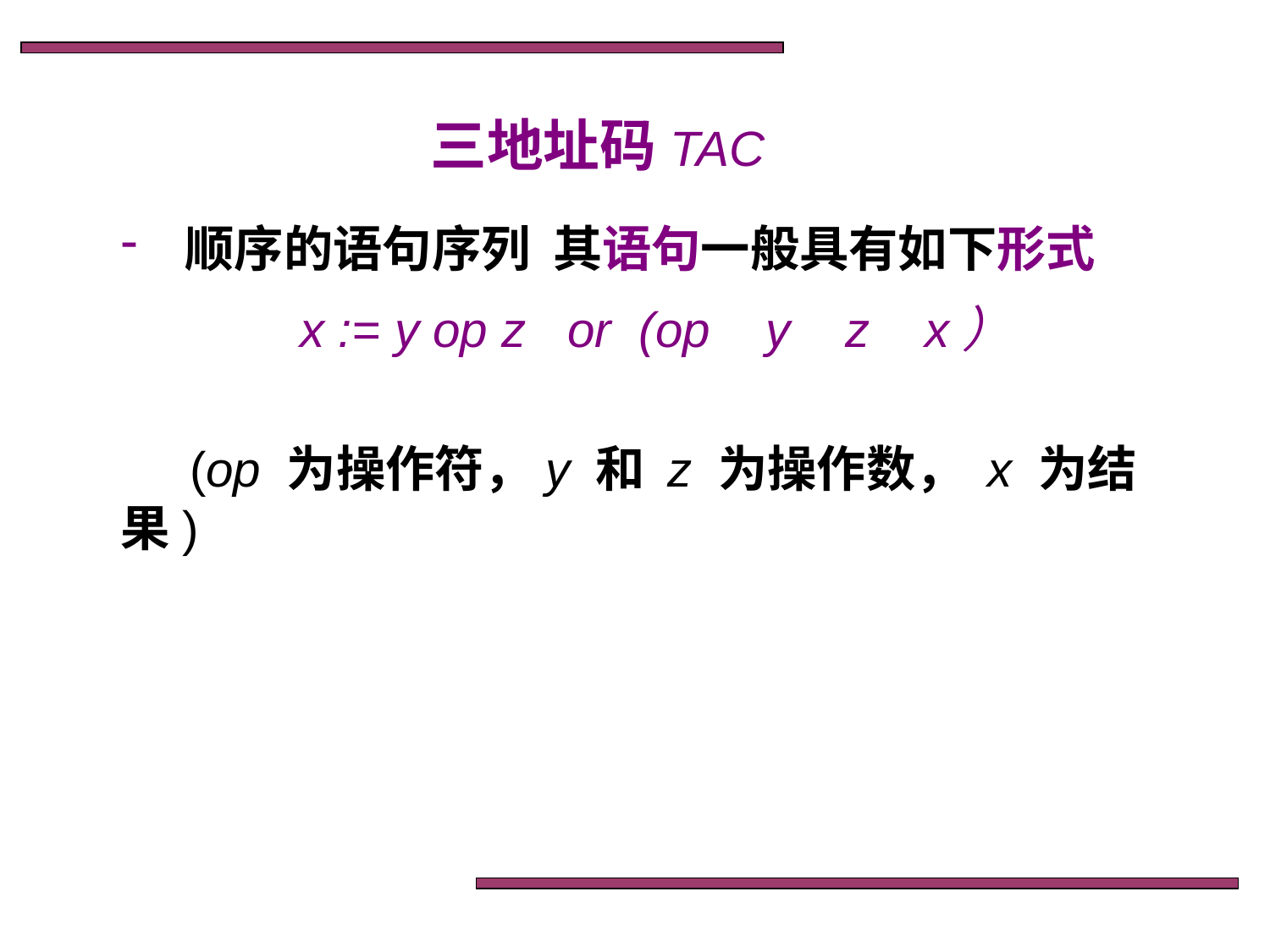

三地址码TAC
  顺序的语句序列  其语句一般具有如下形式

             x := y op z   or  (op    y    z    x）

     (op 为操作符，y 和 z 为操作数， x 为结果)